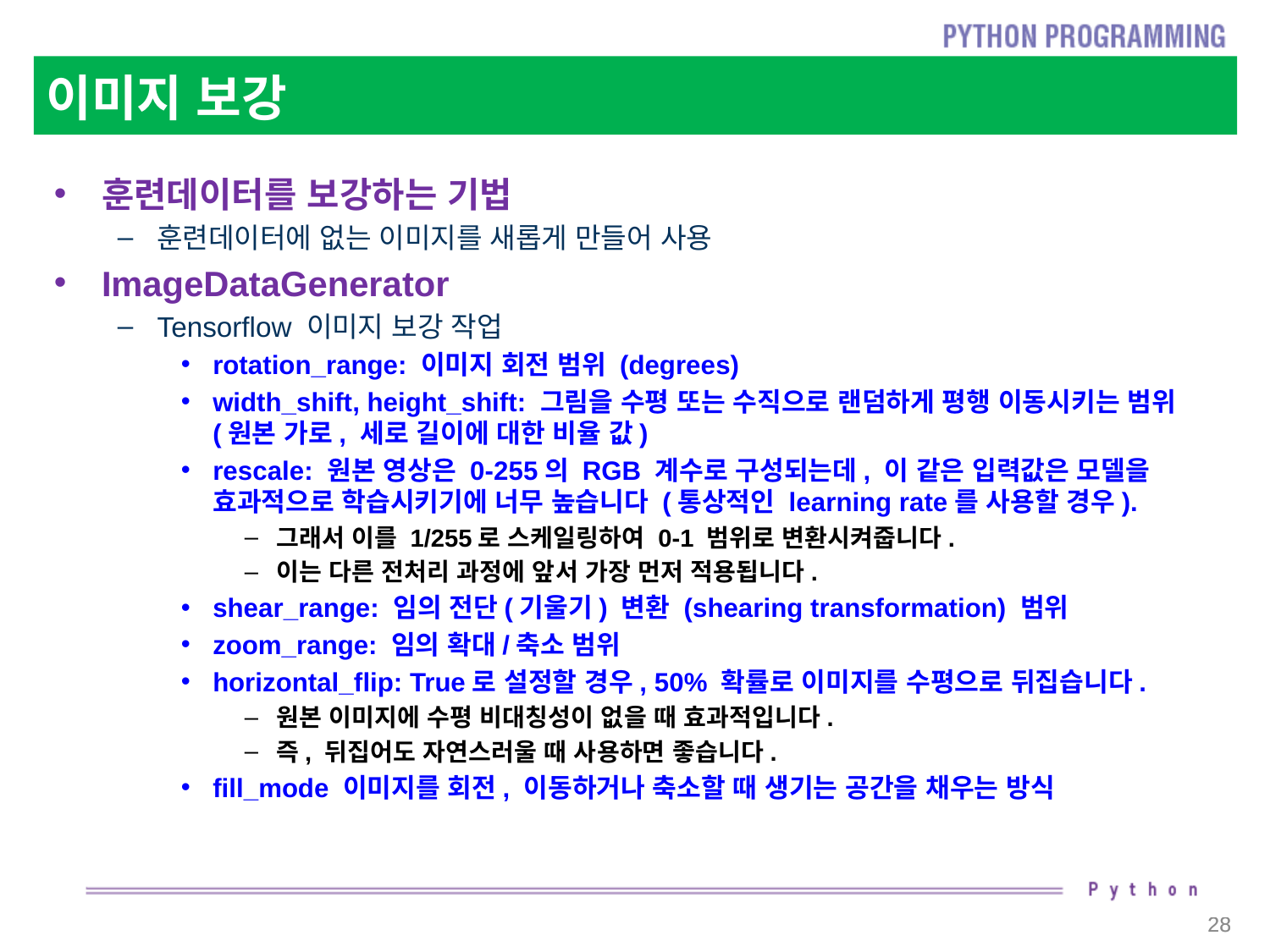

# 이미지 보강
훈련데이터를 보강하는 기법
훈련데이터에 없는 이미지를 새롭게 만들어 사용
ImageDataGenerator
Tensorflow 이미지 보강 작업
rotation_range: 이미지 회전 범위 (degrees)
width_shift, height_shift: 그림을 수평 또는 수직으로 랜덤하게 평행 이동시키는 범위 (원본 가로, 세로 길이에 대한 비율 값)
rescale: 원본 영상은 0-255의 RGB 계수로 구성되는데, 이 같은 입력값은 모델을 효과적으로 학습시키기에 너무 높습니다 (통상적인 learning rate를 사용할 경우).
그래서 이를 1/255로 스케일링하여 0-1 범위로 변환시켜줍니다.
이는 다른 전처리 과정에 앞서 가장 먼저 적용됩니다.
shear_range: 임의 전단(기울기) 변환 (shearing transformation) 범위
zoom_range: 임의 확대/축소 범위
horizontal_flip: True로 설정할 경우, 50% 확률로 이미지를 수평으로 뒤집습니다.
원본 이미지에 수평 비대칭성이 없을 때 효과적입니다.
즉, 뒤집어도 자연스러울 때 사용하면 좋습니다.
fill_mode 이미지를 회전, 이동하거나 축소할 때 생기는 공간을 채우는 방식

28